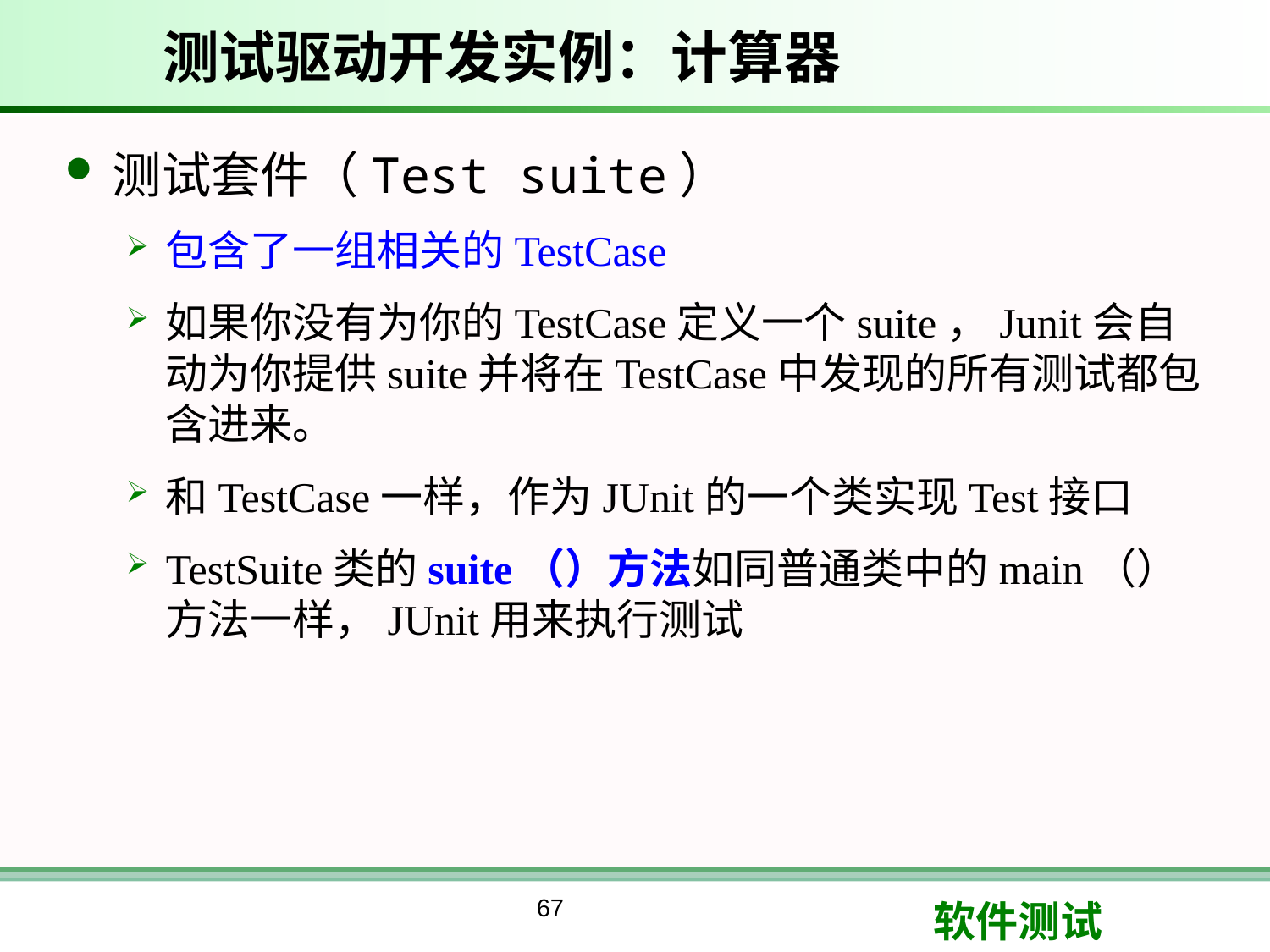

# 测试驱动开发实例：计算器
测试套件（Test suite）
包含了一组相关的TestCase
如果你没有为你的TestCase定义一个suite，Junit会自动为你提供suite并将在TestCase中发现的所有测试都包含进来。
和TestCase一样，作为JUnit的一个类实现Test接口
TestSuite类的suite（）方法如同普通类中的main（）方法一样，JUnit用来执行测试

67